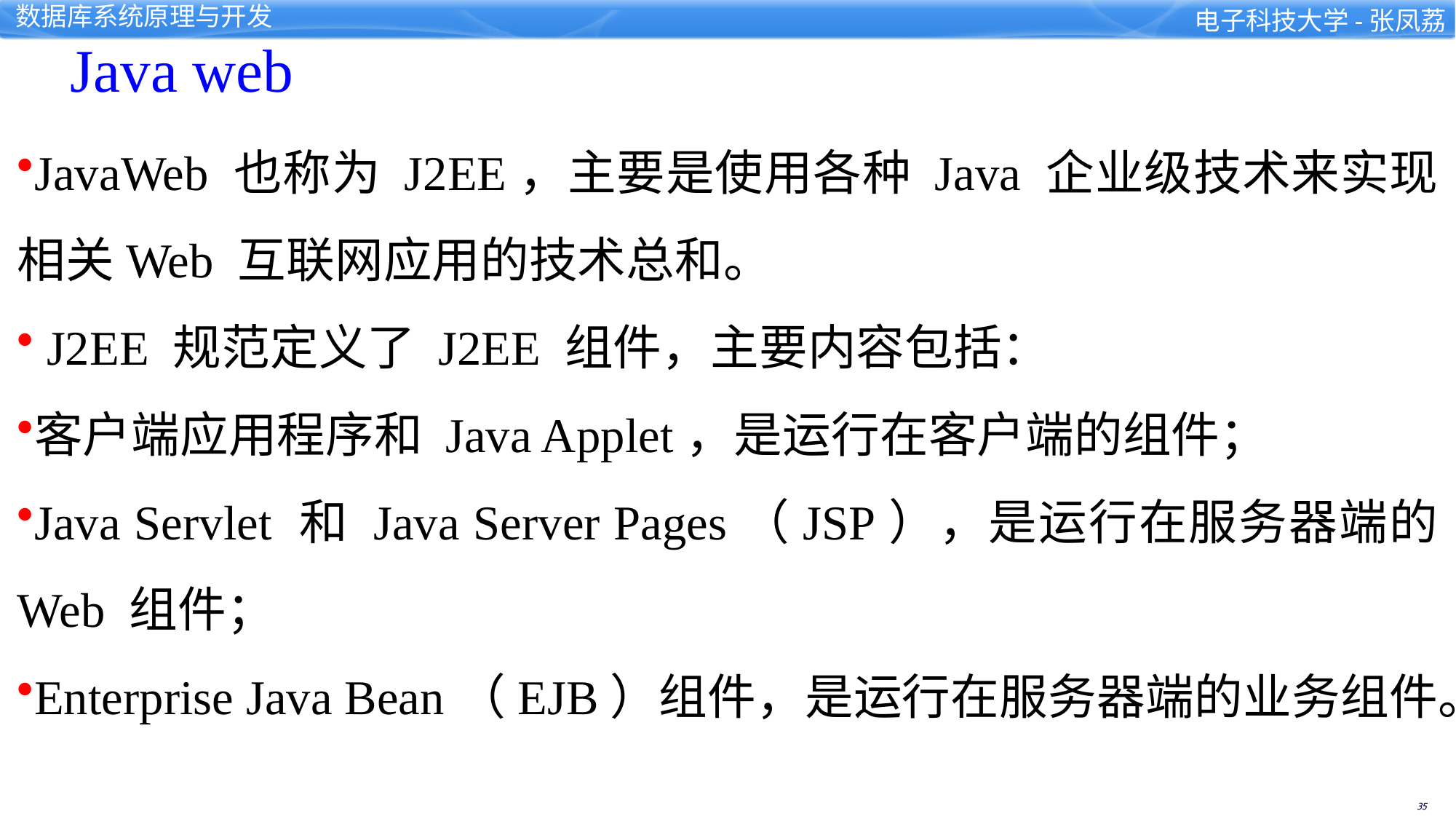

Java web
JavaWeb 也称为 J2EE，主要是使用各种 Java 企业级技术来实现相关Web 互联网应用的技术总和。
 J2EE 规范定义了 J2EE 组件，主要内容包括：
客户端应用程序和 Java Applet，是运行在客户端的组件；
Java Servlet 和 Java Server Pages（JSP），是运行在服务器端的 Web 组件；
Enterprise Java Bean（EJB）组件，是运行在服务器端的业务组件。